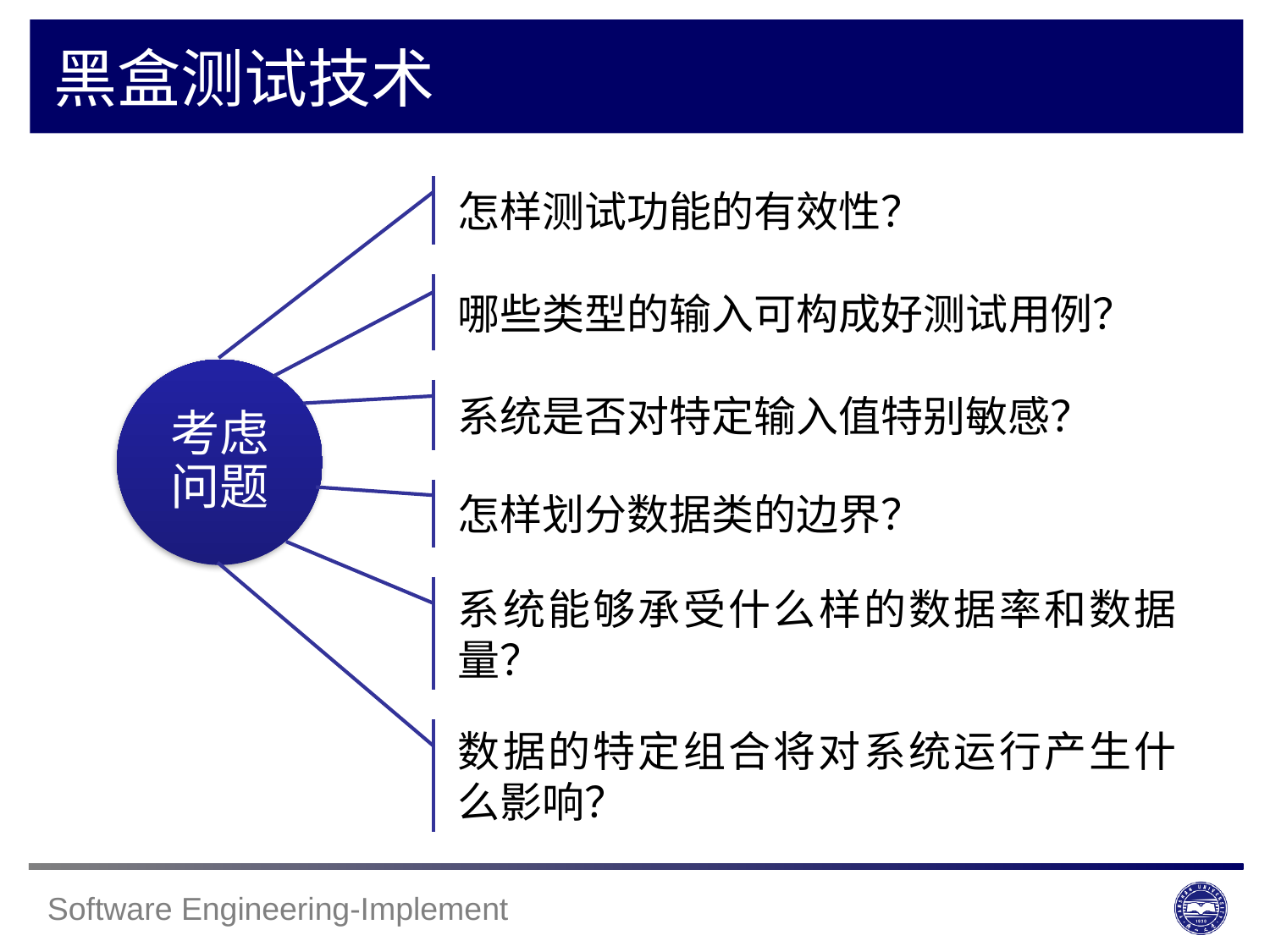

黑盒测试技术
怎样测试功能的有效性？
哪些类型的输入可构成好测试用例？

考虑问题
系统是否对特定输入值特别敏感？
怎样划分数据类的边界？
系统能够承受什么样的数据率和数据量？
数据的特定组合将对系统运行产生什么影响？